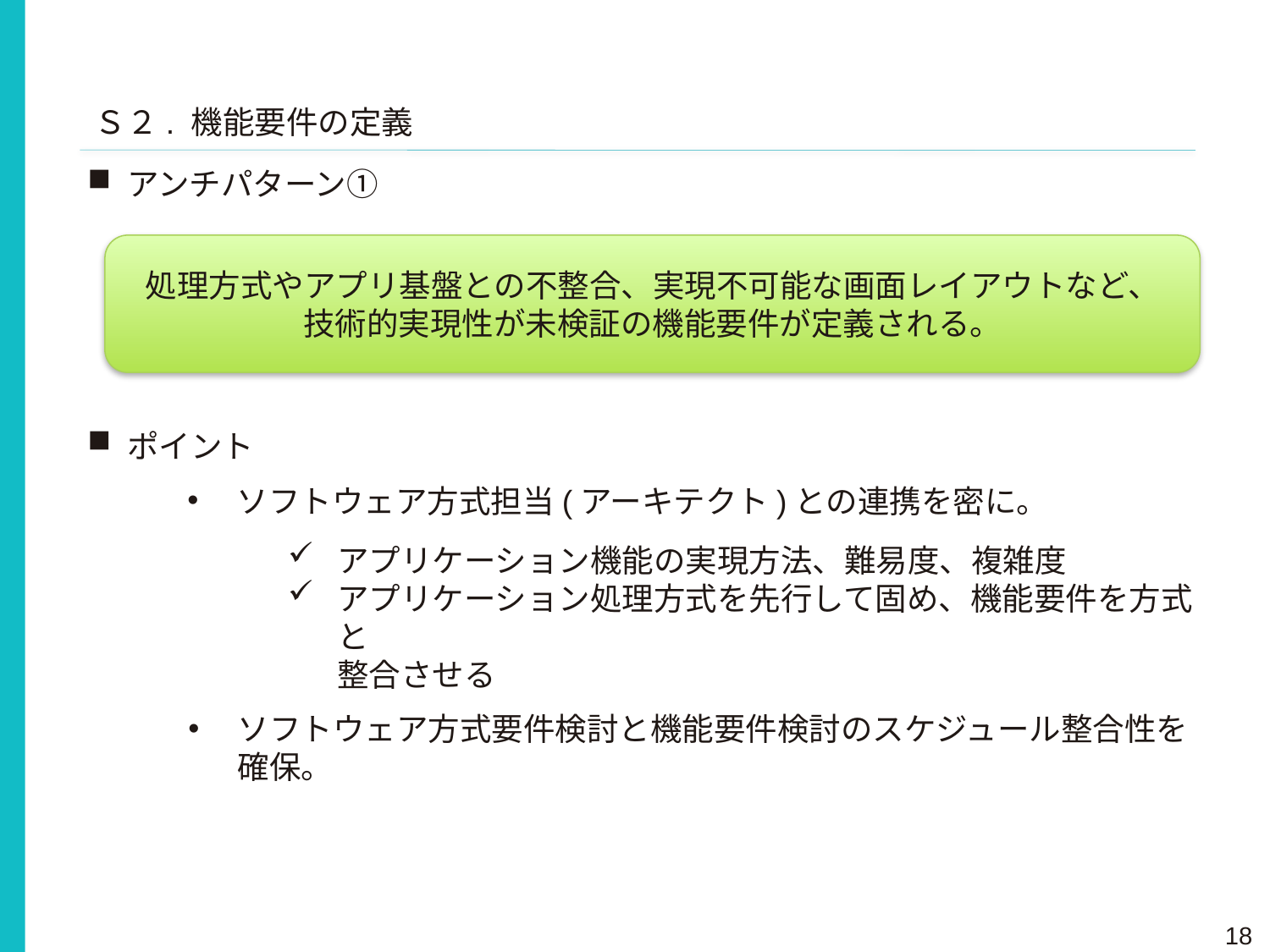

Ｓ２. 機能要件の定義
アンチパターン①
処理方式やアプリ基盤との不整合、実現不可能な画面レイアウトなど、
技術的実現性が未検証の機能要件が定義される。
ポイント

ソフトウェア方式担当(アーキテクト)との連携を密に。

アプリケーション機能の実現方法、難易度、複雑度
アプリケーション処理方式を先行して固め、機能要件を方式と
整合させる

ソフトウェア方式要件検討と機能要件検討のスケジュール整合性を確保。
18